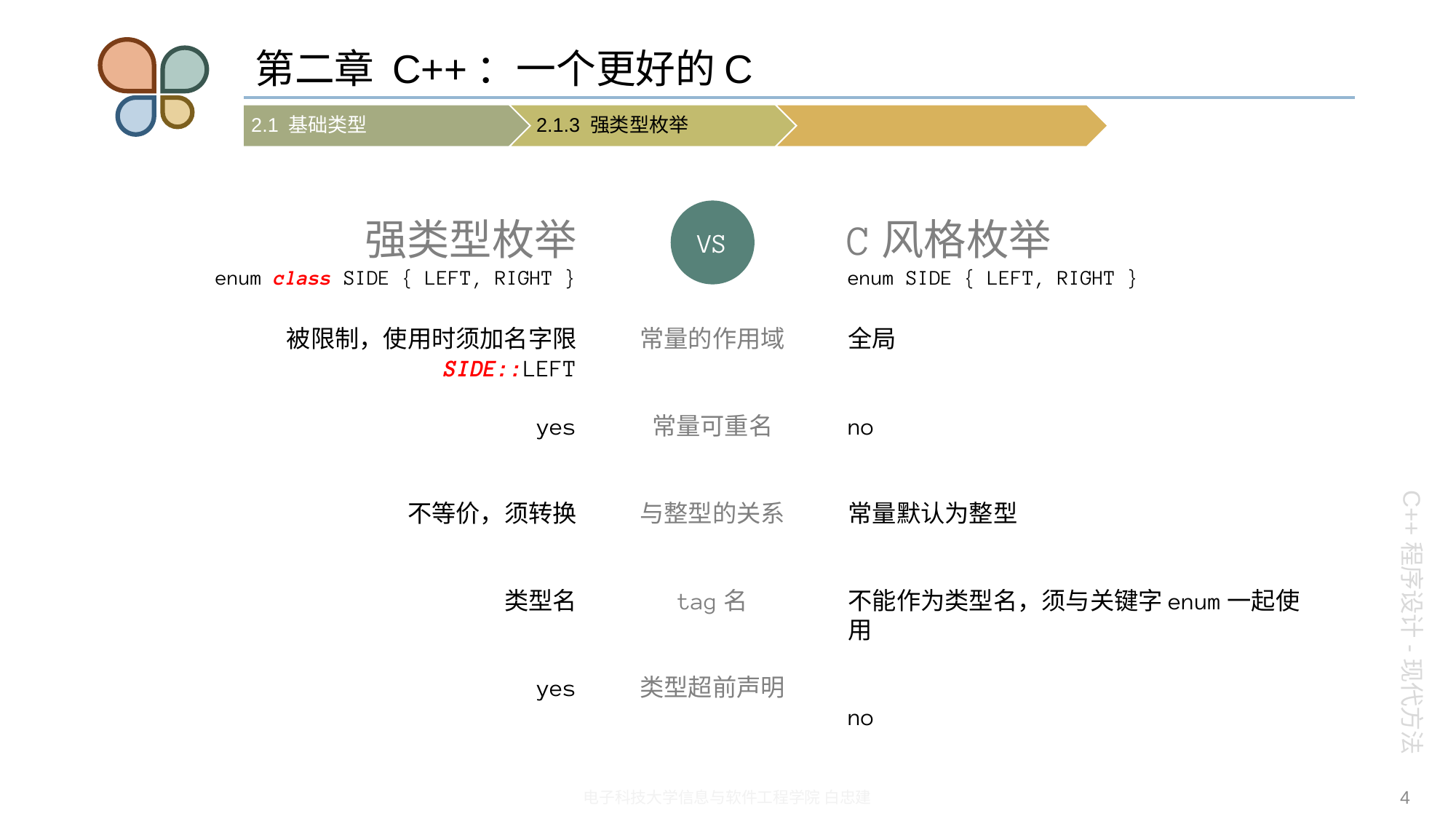

# 第二章 C++：一个更好的C
2.1 基础类型
2.1.3 强类型枚举

VS
强类型枚举
enum class SIDE { LEFT, RIGHT }
C风格枚举
enum SIDE { LEFT, RIGHT }
被限制，使用时须加名字限 SIDE::LEFT

yes

不等价，须转换

类型名

yes
常量的作用域

常量可重名

与整型的关系

tag名

类型超前声明
全局

no

常量默认为整型

不能作为类型名，须与关键字enum一起使用

no
4